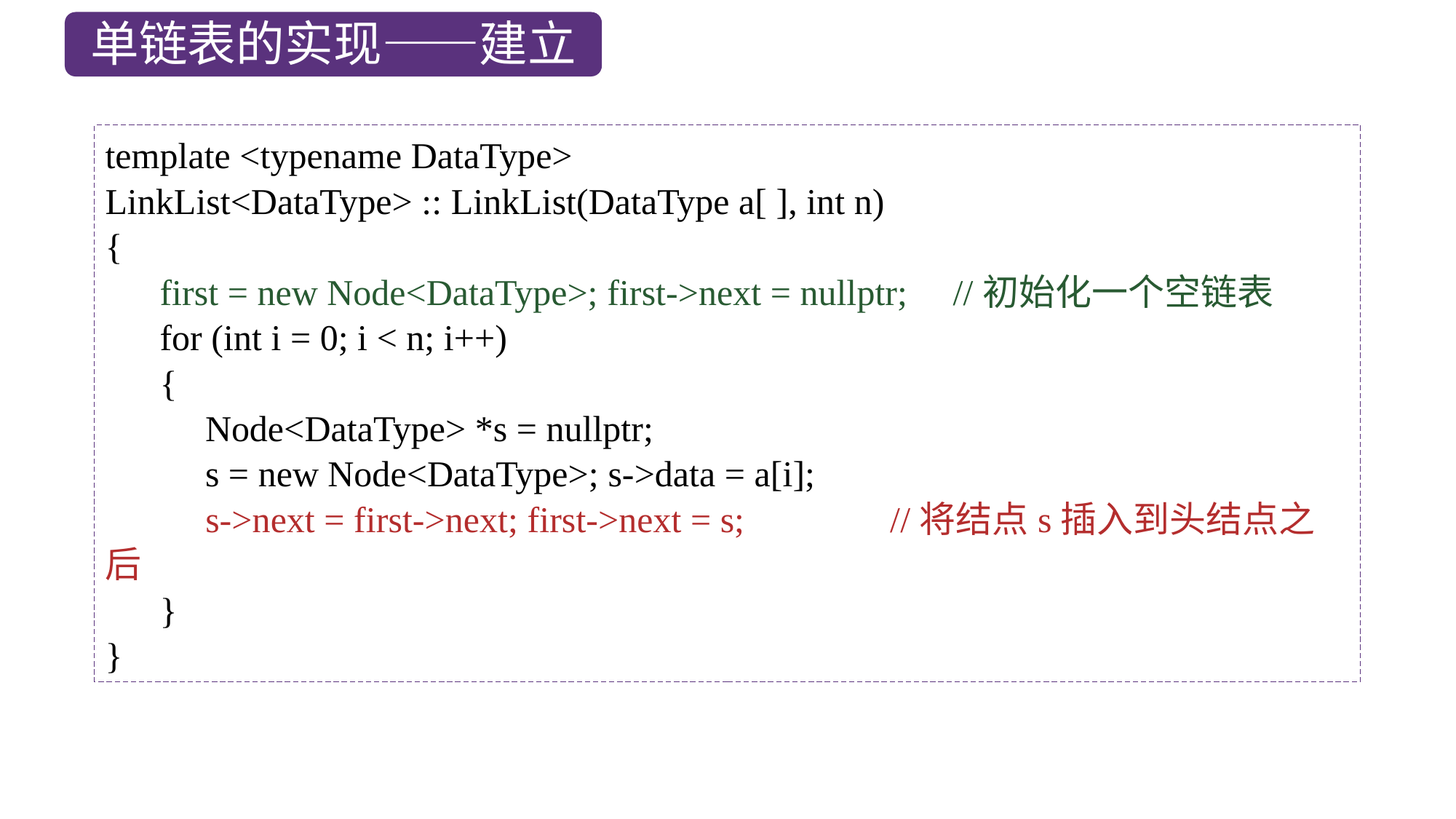

单链表的实现——建立

template <typename DataType>
LinkList<DataType> :: LinkList(DataType a[ ], int n)
{
      first = new Node<DataType>; first->next = nullptr;     //初始化一个空链表
      for (int i = 0; i < n; i++)
      {
           Node<DataType> *s = nullptr;
           s = new Node<DataType>; s->data = a[i];
           s->next = first->next; first->next = s;                //将结点s插入到头结点之后
      }
}